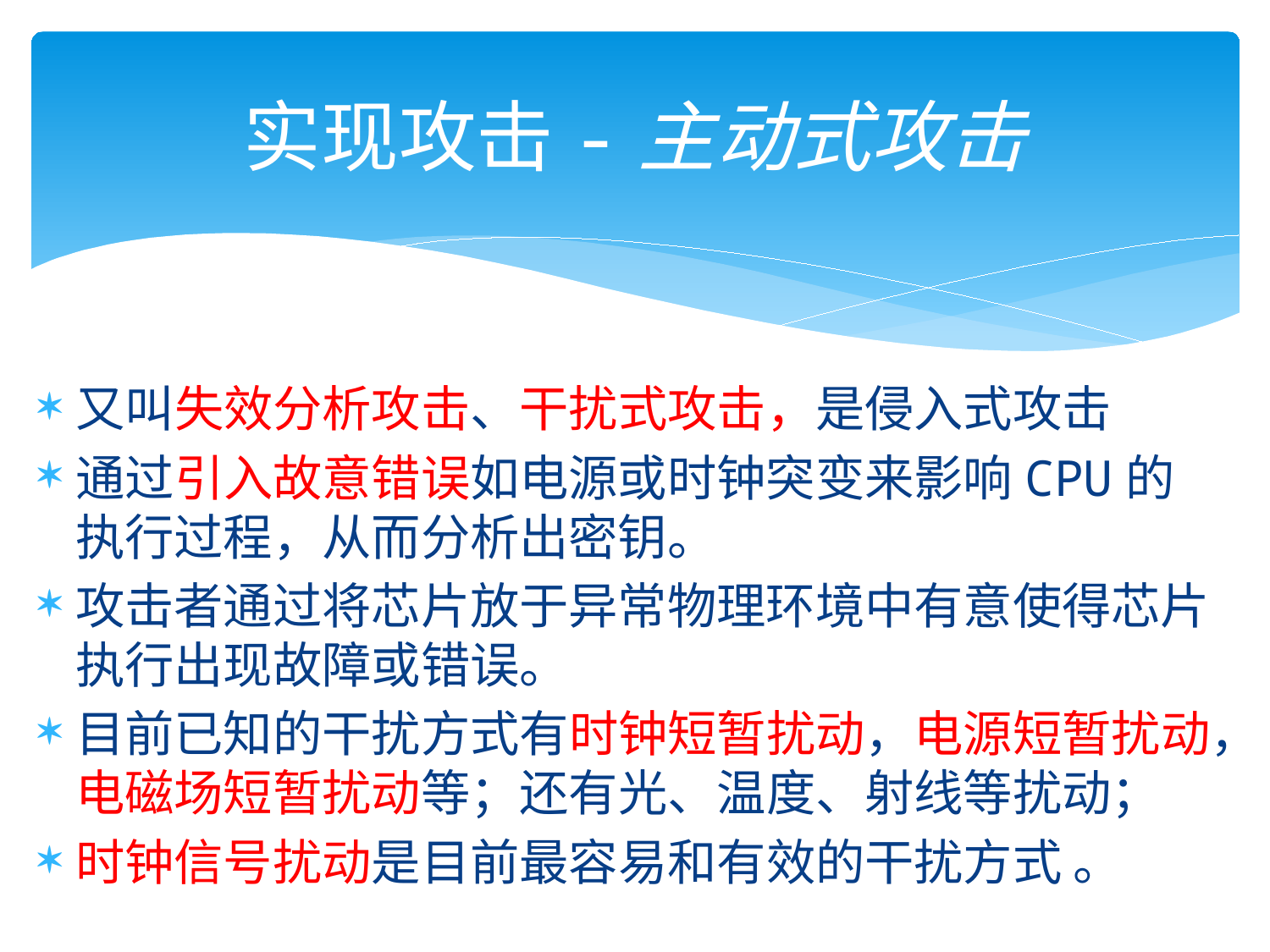

# 实现攻击-主动式攻击
又叫失效分析攻击、干扰式攻击，是侵入式攻击
通过引入故意错误如电源或时钟突变来影响CPU的执行过程，从而分析出密钥。
攻击者通过将芯片放于异常物理环境中有意使得芯片执行出现故障或错误。
目前已知的干扰方式有时钟短暂扰动，电源短暂扰动，电磁场短暂扰动等；还有光、温度、射线等扰动；
时钟信号扰动是目前最容易和有效的干扰方式 。